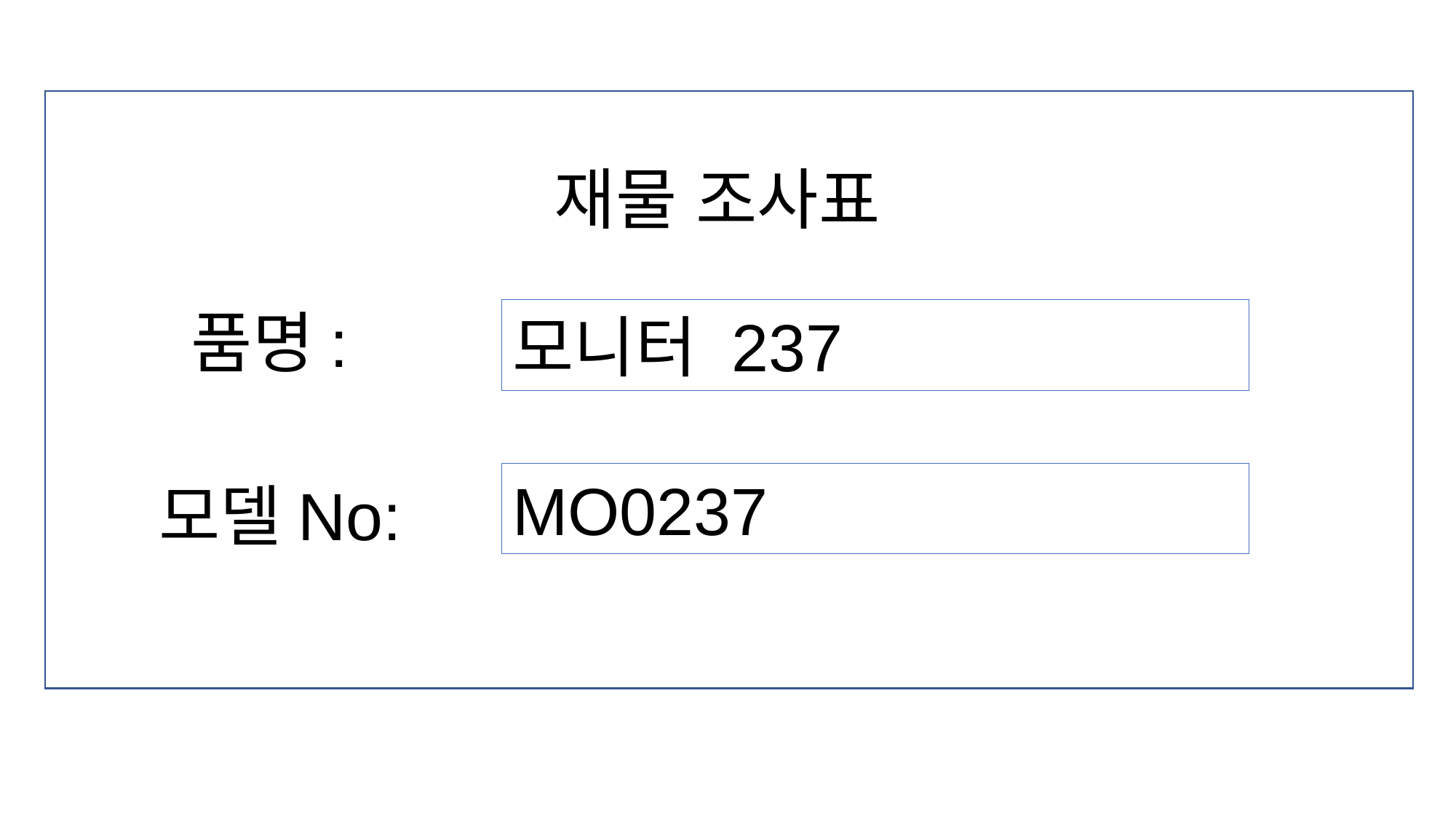

재물 조사표
품명:
모니터 237
MO0237
모델No: